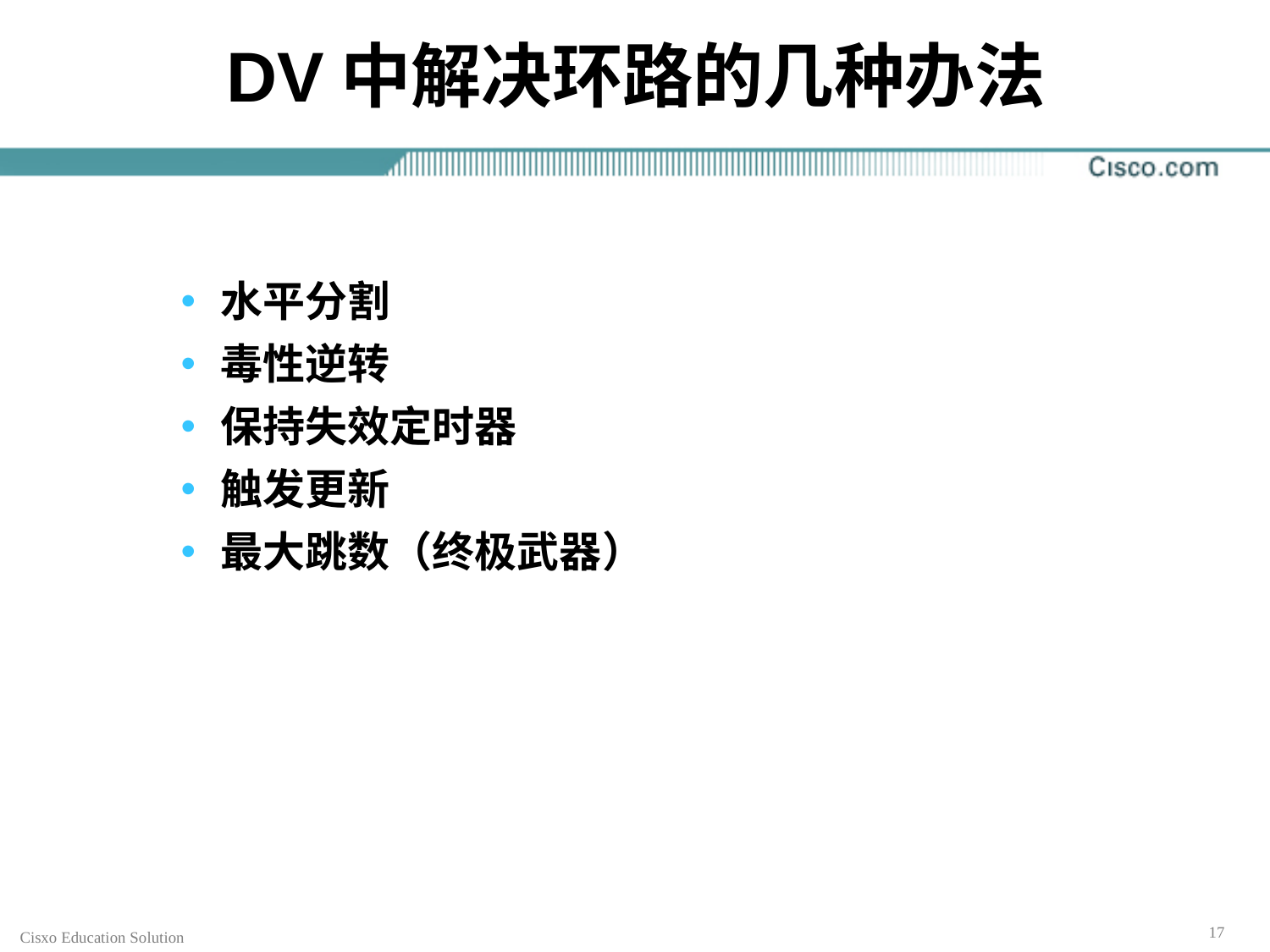

# DV中解决环路的几种办法
水平分割
毒性逆转
保持失效定时器
触发更新
最大跳数（终极武器）